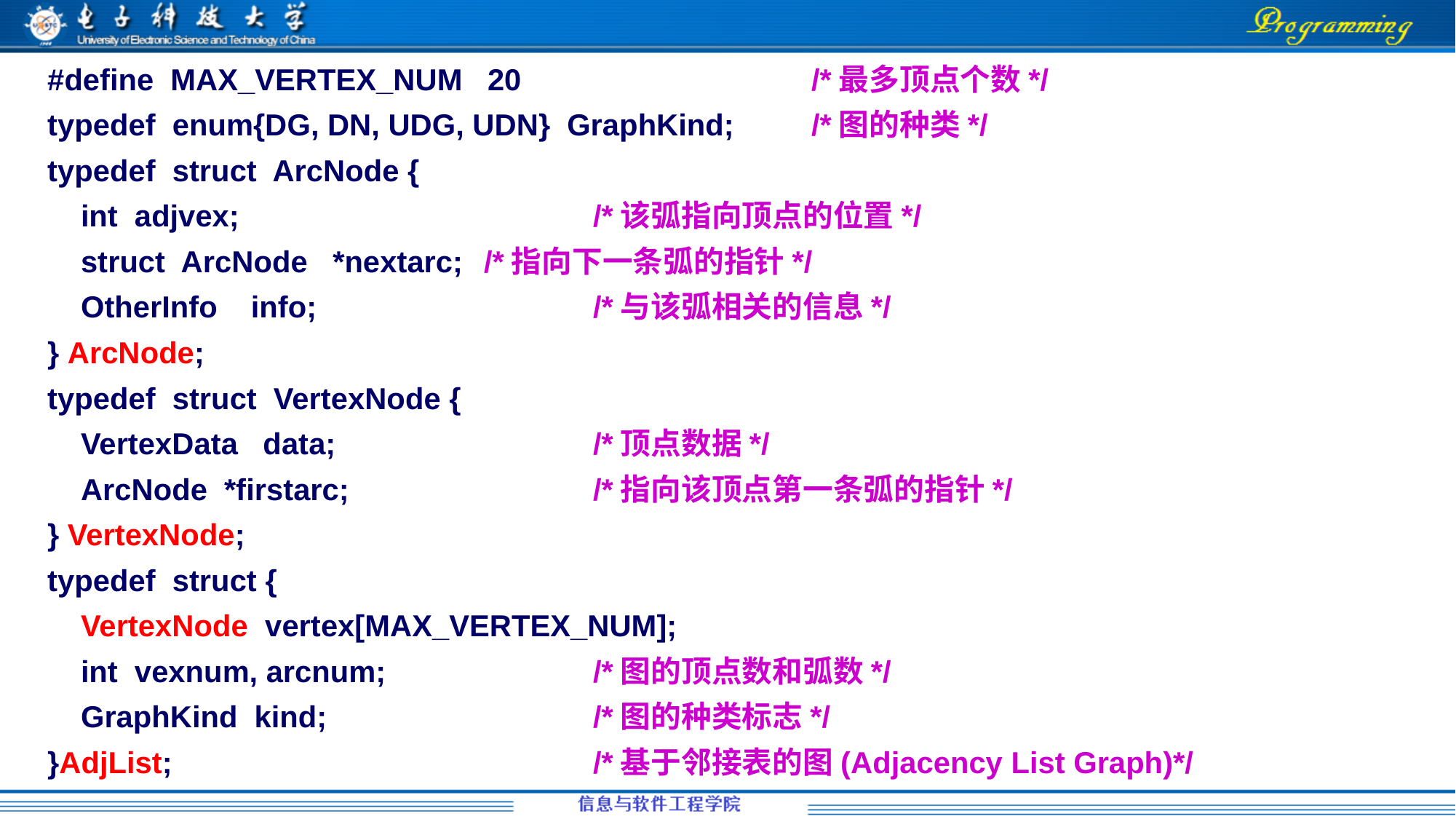

#define  MAX_VERTEX_NUM   20 			/*最多顶点个数*/
typedef  enum{DG, DN, UDG, UDN}  GraphKind;	/*图的种类*/
typedef  struct  ArcNode {
    int  adjvex; 				/*该弧指向顶点的位置*/
    struct  ArcNode   *nextarc; 	/*指向下一条弧的指针*/
    OtherInfo    info;			/*与该弧相关的信息*/
} ArcNode;
typedef  struct  VertexNode {
    VertexData   data;			/*顶点数据*/
    ArcNode  *firstarc;			/*指向该顶点第一条弧的指针*/
} VertexNode;
typedef  struct {
    VertexNode  vertex[MAX_VERTEX_NUM];
    int  vexnum, arcnum;		/*图的顶点数和弧数*/
    GraphKind  kind;			/*图的种类标志*/
}AdjList; 				/*基于邻接表的图(Adjacency List Graph)*/